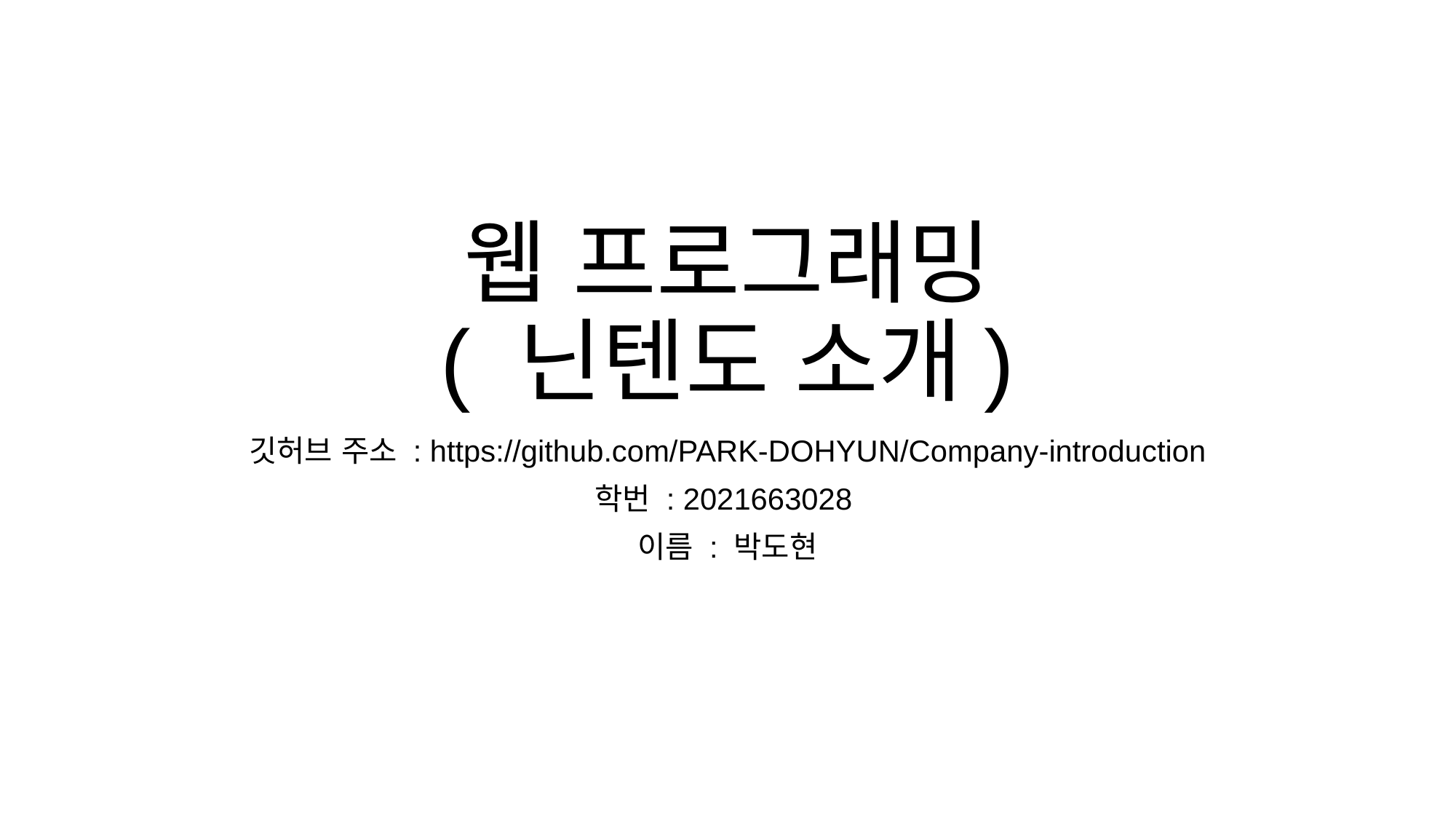

# 웹 프로그래밍 ( 닌텐도 소개)
깃허브 주소 : https://github.com/PARK-DOHYUN/Company-introduction
학번 : 2021663028
이름 : 박도현